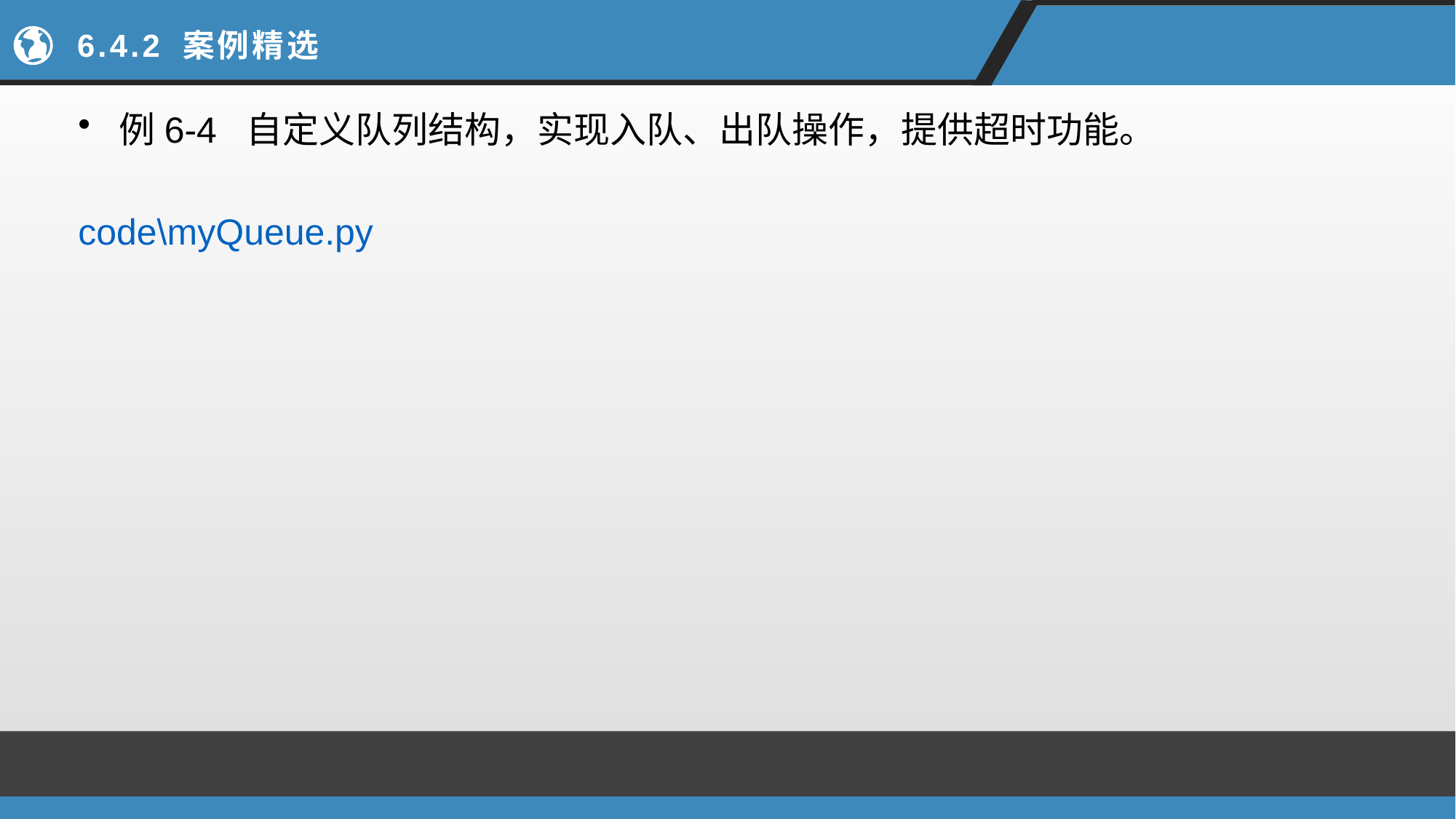

# 6.4.2 案例精选

例6-4  自定义队列结构，实现入队、出队操作，提供超时功能。

code\myQueue.py
67